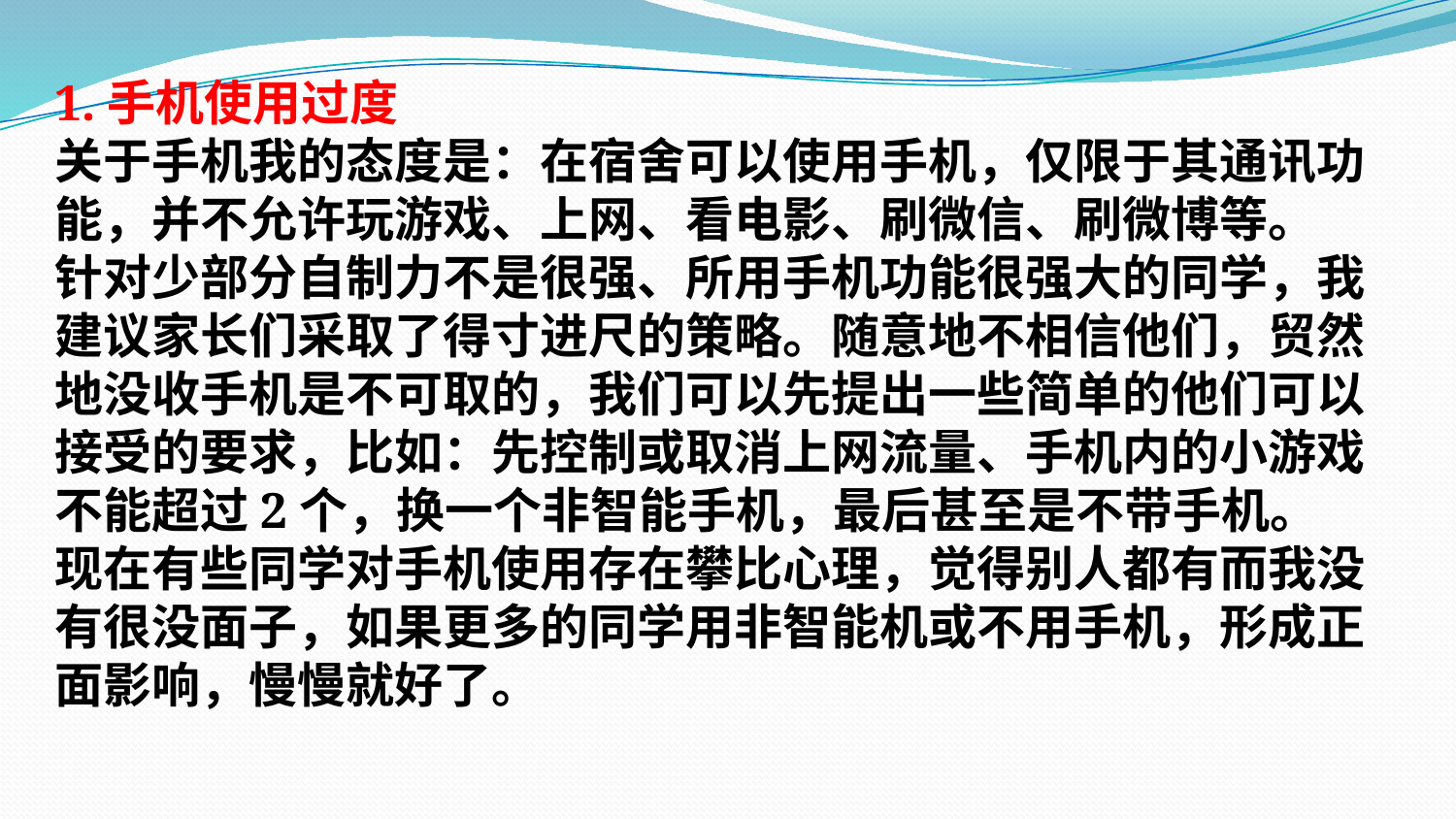

1.手机使用过度
关于手机我的态度是：在宿舍可以使用手机，仅限于其通讯功能，并不允许玩游戏、上网、看电影、刷微信、刷微博等。
针对少部分自制力不是很强、所用手机功能很强大的同学，我建议家长们采取了得寸进尺的策略。随意地不相信他们，贸然地没收手机是不可取的，我们可以先提出一些简单的他们可以接受的要求，比如：先控制或取消上网流量、手机内的小游戏不能超过2个，换一个非智能手机，最后甚至是不带手机。
现在有些同学对手机使用存在攀比心理，觉得别人都有而我没有很没面子，如果更多的同学用非智能机或不用手机，形成正面影响，慢慢就好了。